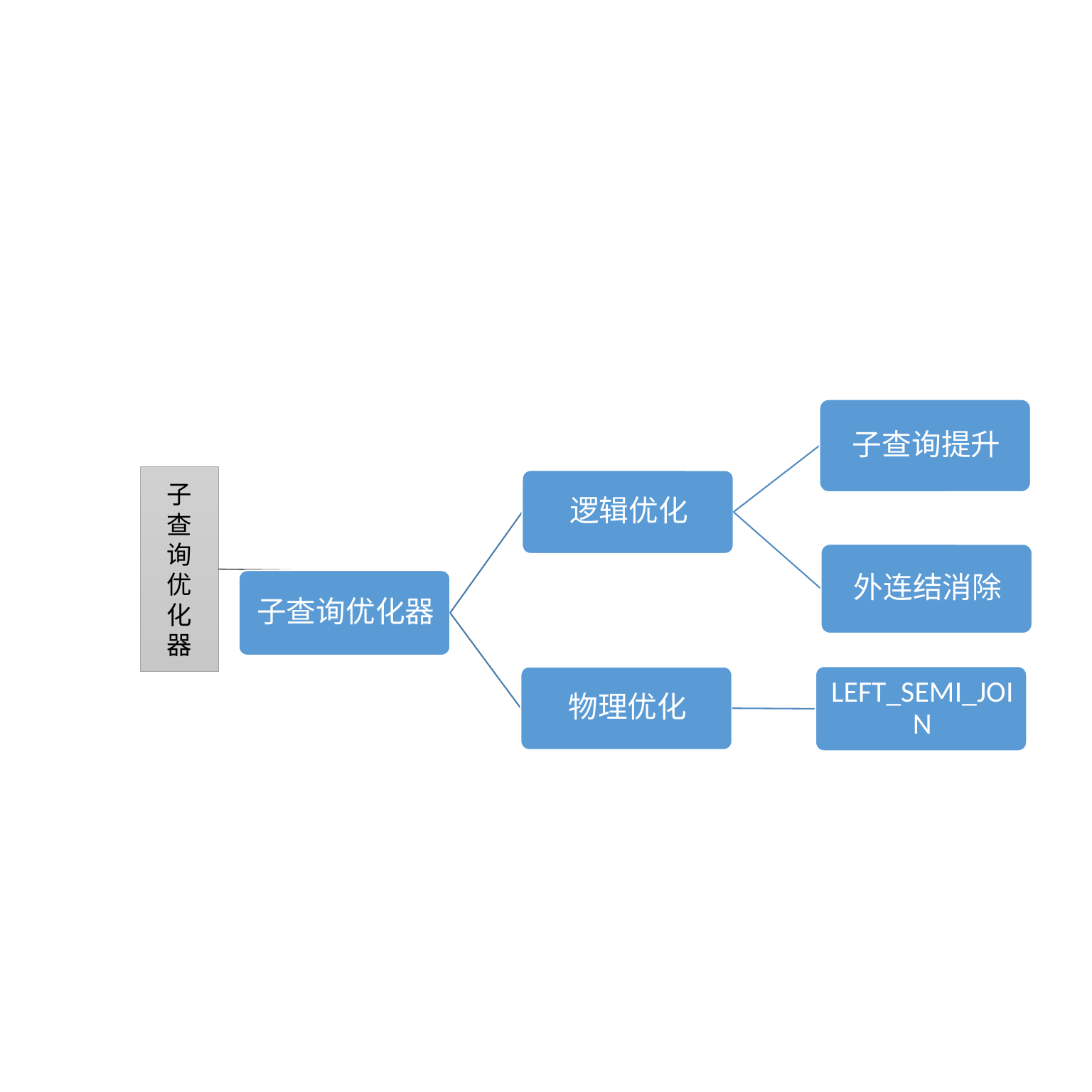

子查询优化器

逻辑优化

子查询提升

外连结消除

物理优化

LEFT_SEMI_JOIN
子
查
询
优
化
器